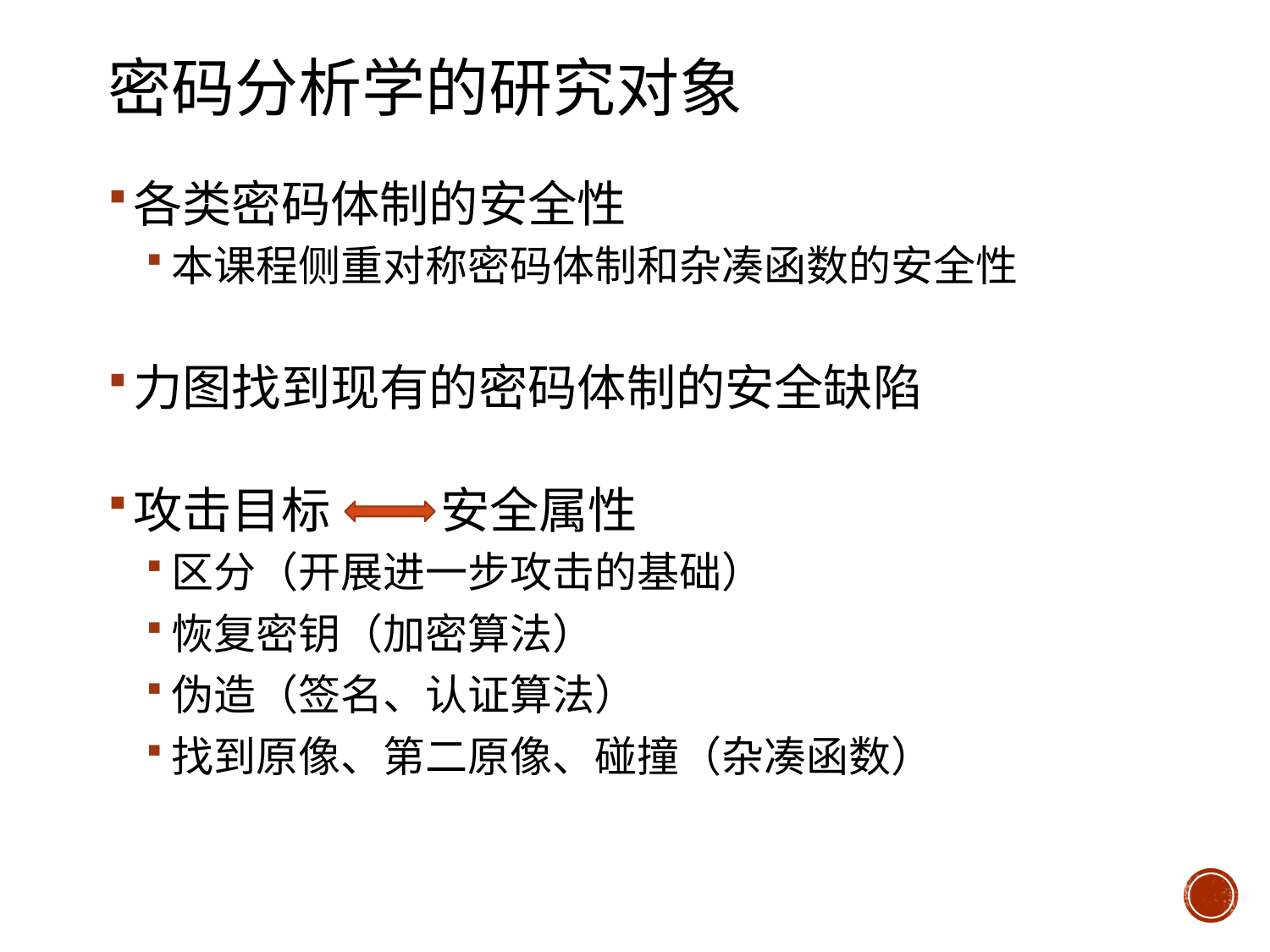

# 密码分析学的研究对象
各类密码体制的安全性
本课程侧重对称密码体制和杂凑函数的安全性

力图找到现有的密码体制的安全缺陷

攻击目标          安全属性
区分（开展进一步攻击的基础）
恢复密钥（加密算法）
伪造（签名、认证算法）
找到原像、第二原像、碰撞（杂凑函数）